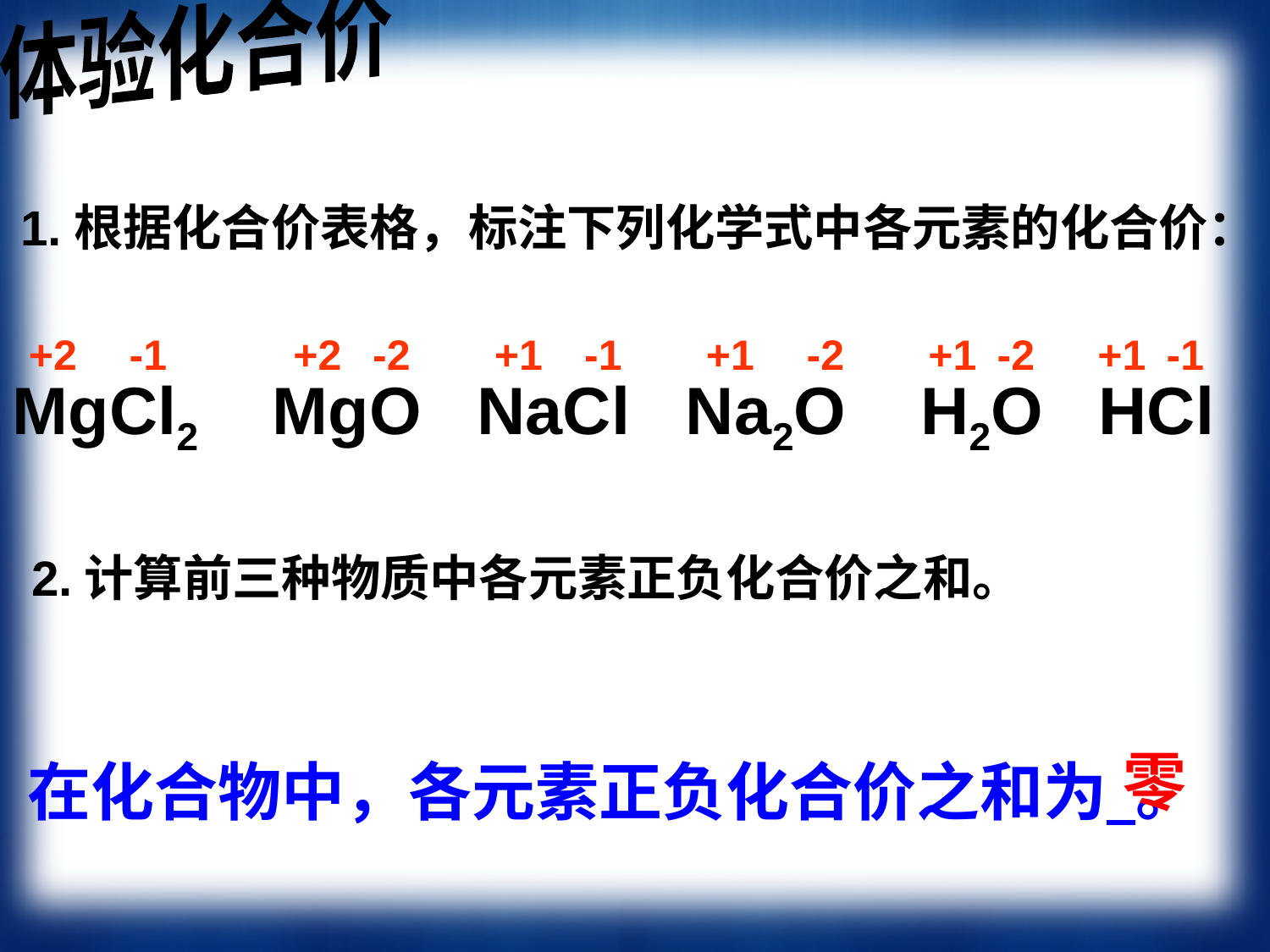

体验化合价
1.根据化合价表格，标注下列化学式中各元素的化合价：

MgCl2    MgO   NaCl   Na2O    H2O   HCl

+2
-1
+2
-2
+1
-1
+1
-2
+1
-2
+1
-1
2.计算前三种物质中各元素正负化合价之和。
零
在化合物中，各元素正负化合价之和为  。